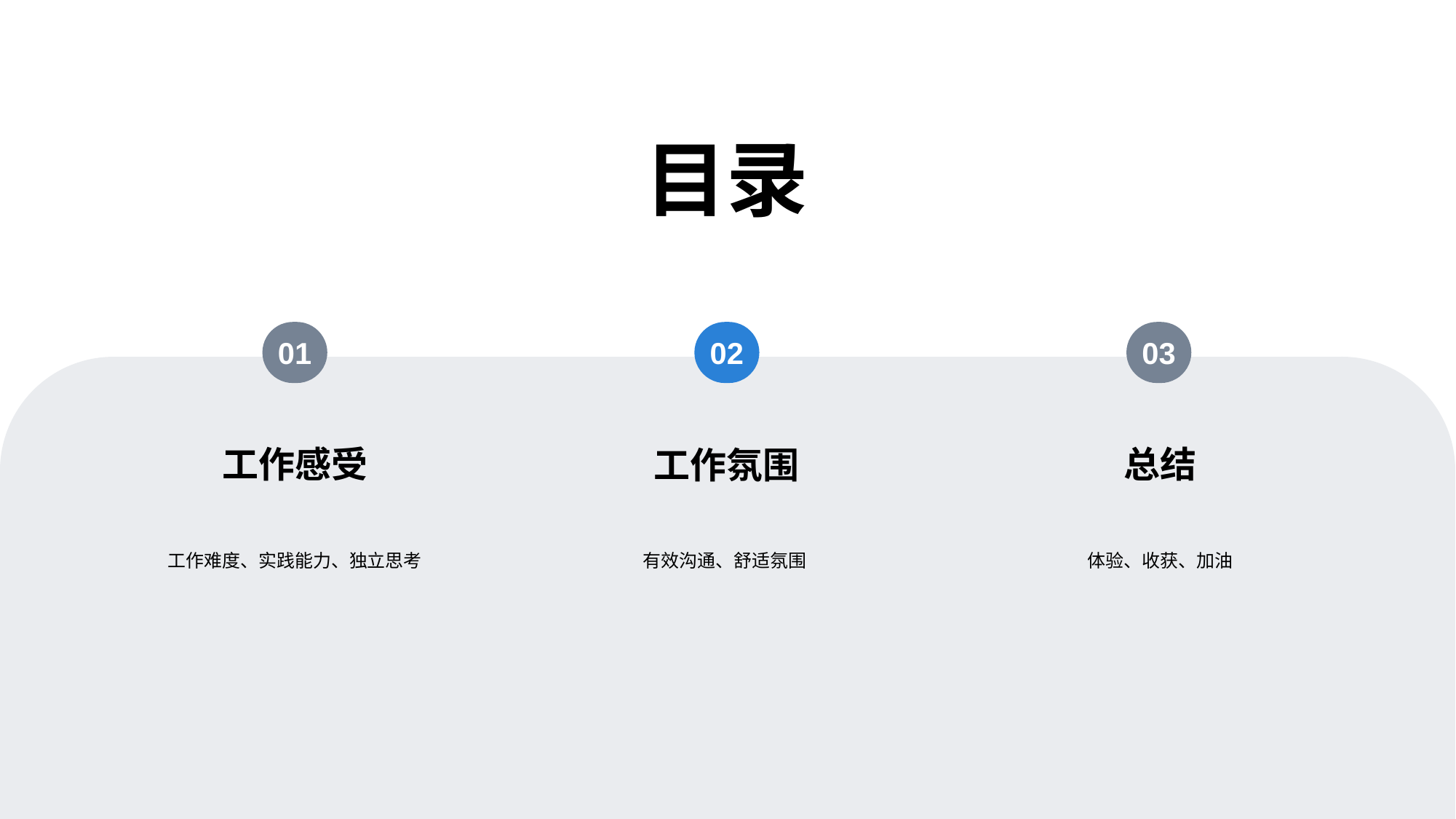

目录
01
工作感受
工作难度、实践能力、独立思考
02
工作氛围
有效沟通、舒适氛围
03
总结
体验、收获、加油